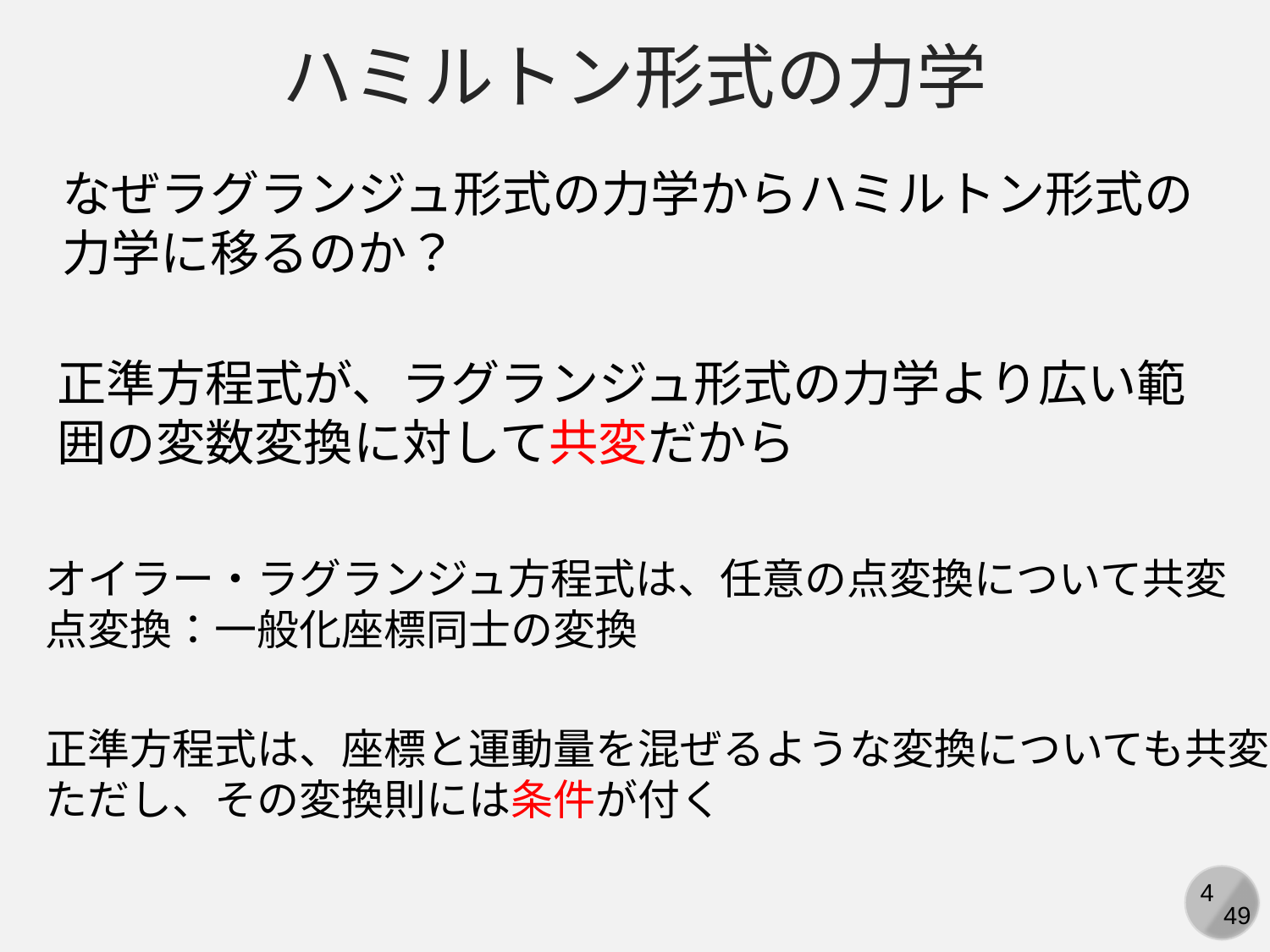

ハミルトン形式の力学
なぜラグランジュ形式の力学からハミルトン形式の力学に移るのか？
正準方程式が、ラグランジュ形式の力学より広い範囲の変数変換に対して共変だから
オイラー・ラグランジュ方程式は、任意の点変換について共変
点変換：一般化座標同士の変換
正準方程式は、座標と運動量を混ぜるような変換についても共変
ただし、その変換則には条件が付く